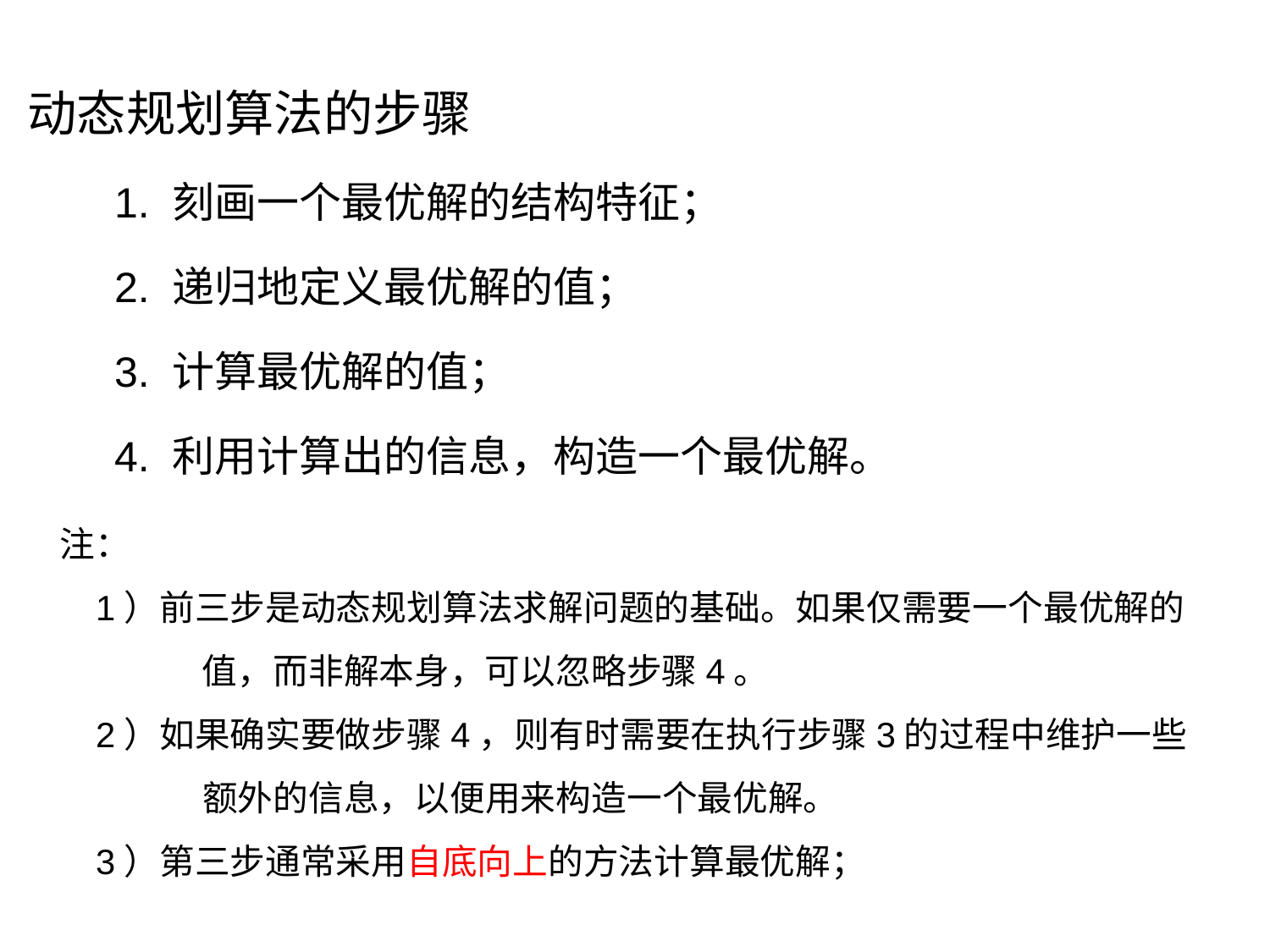

动态规划算法的步骤
1. 刻画一个最优解的结构特征；
2. 递归地定义最优解的值；
3. 计算最优解的值；
4. 利用计算出的信息，构造一个最优解。
   注：
       1）前三步是动态规划算法求解问题的基础。如果仅需要一个最优解的值，而非解本身，可以忽略步骤4。
       2）如果确实要做步骤4，则有时需要在执行步骤3的过程中维护一些额外的信息，以便用来构造一个最优解。
       3）第三步通常采用自底向上的方法计算最优解；